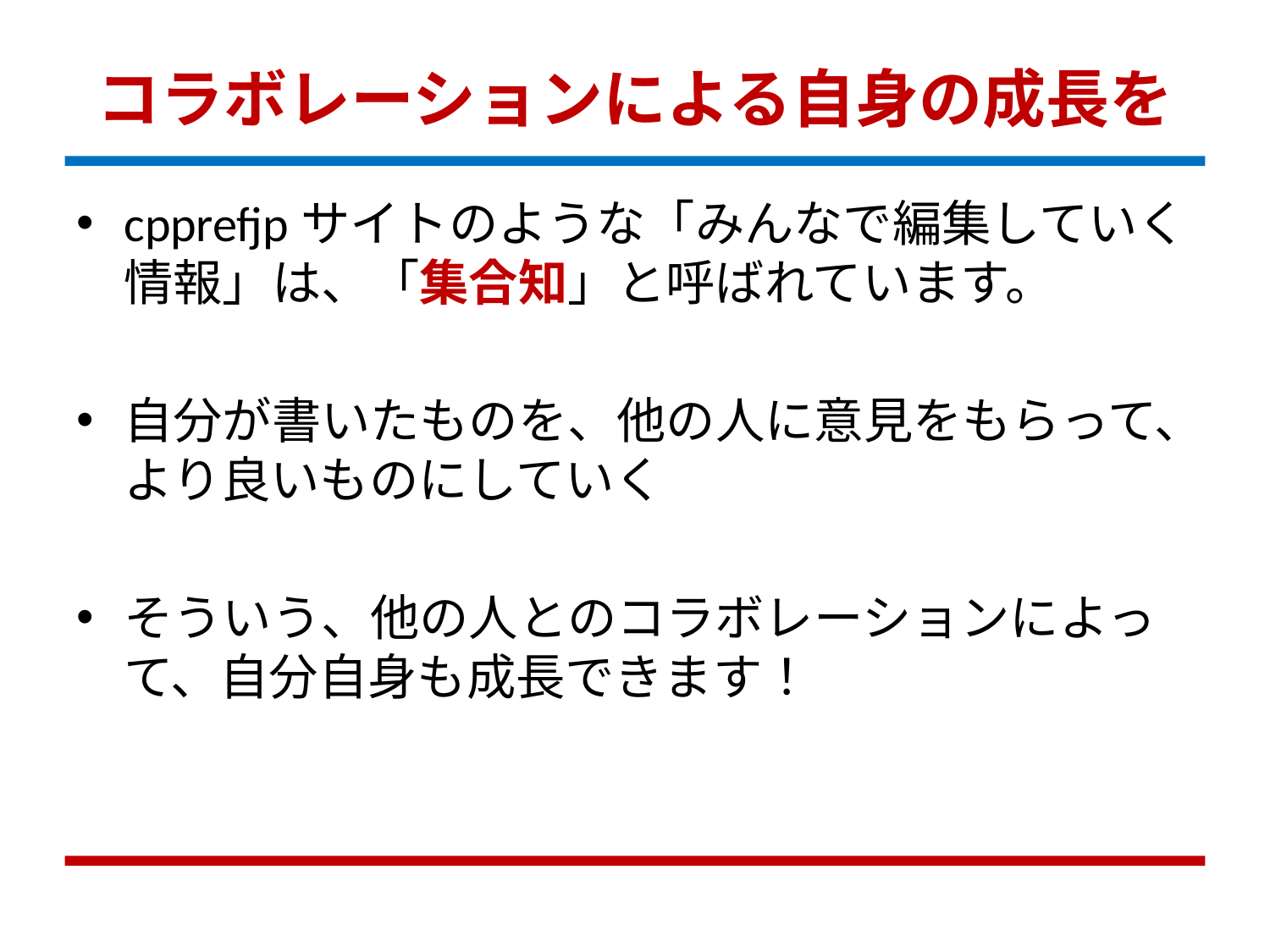

# コラボレーションによる自身の成長を
cpprefjpサイトのような「みんなで編集していく情報」は、「集合知」と呼ばれています。

自分が書いたものを、他の人に意見をもらって、より良いものにしていく

そういう、他の人とのコラボレーションによって、自分自身も成長できます！